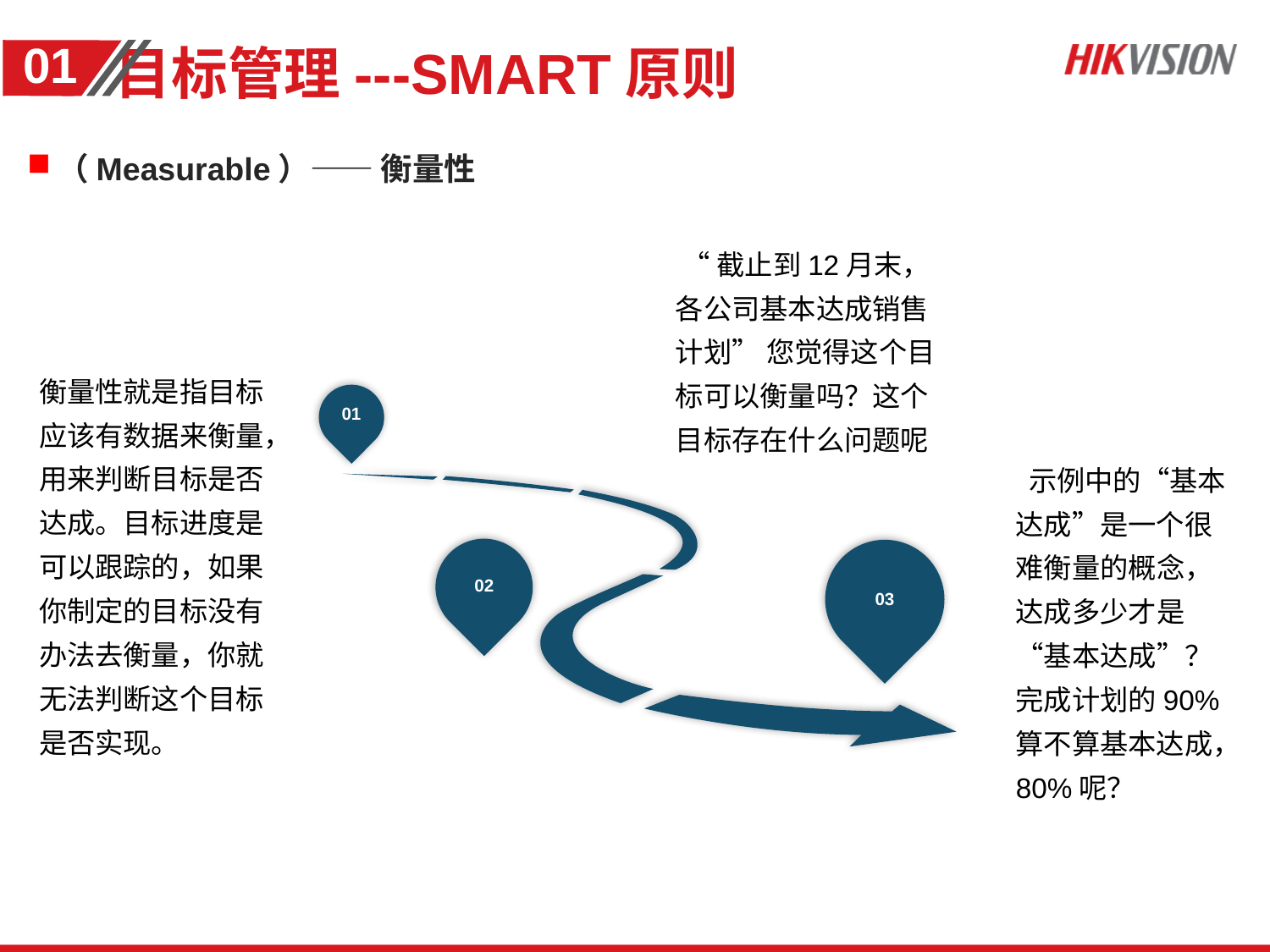

目标管理---SMART原则

01
（Measurable）—— 衡量性
 “截止到12月末，各公司基本达成销售计划” 您觉得这个目标可以衡量吗？这个目标存在什么问题呢
衡量性就是指目标应该有数据来衡量，用来判断目标是否达成。目标进度是可以跟踪的，如果你制定的目标没有办法去衡量，你就无法判断这个目标是否实现。

01

02

03

 示例中的“基本达成”是一个很难衡量的概念，达成多少才是 “基本达成”？完成计划的90%算不算基本达成，80%呢？